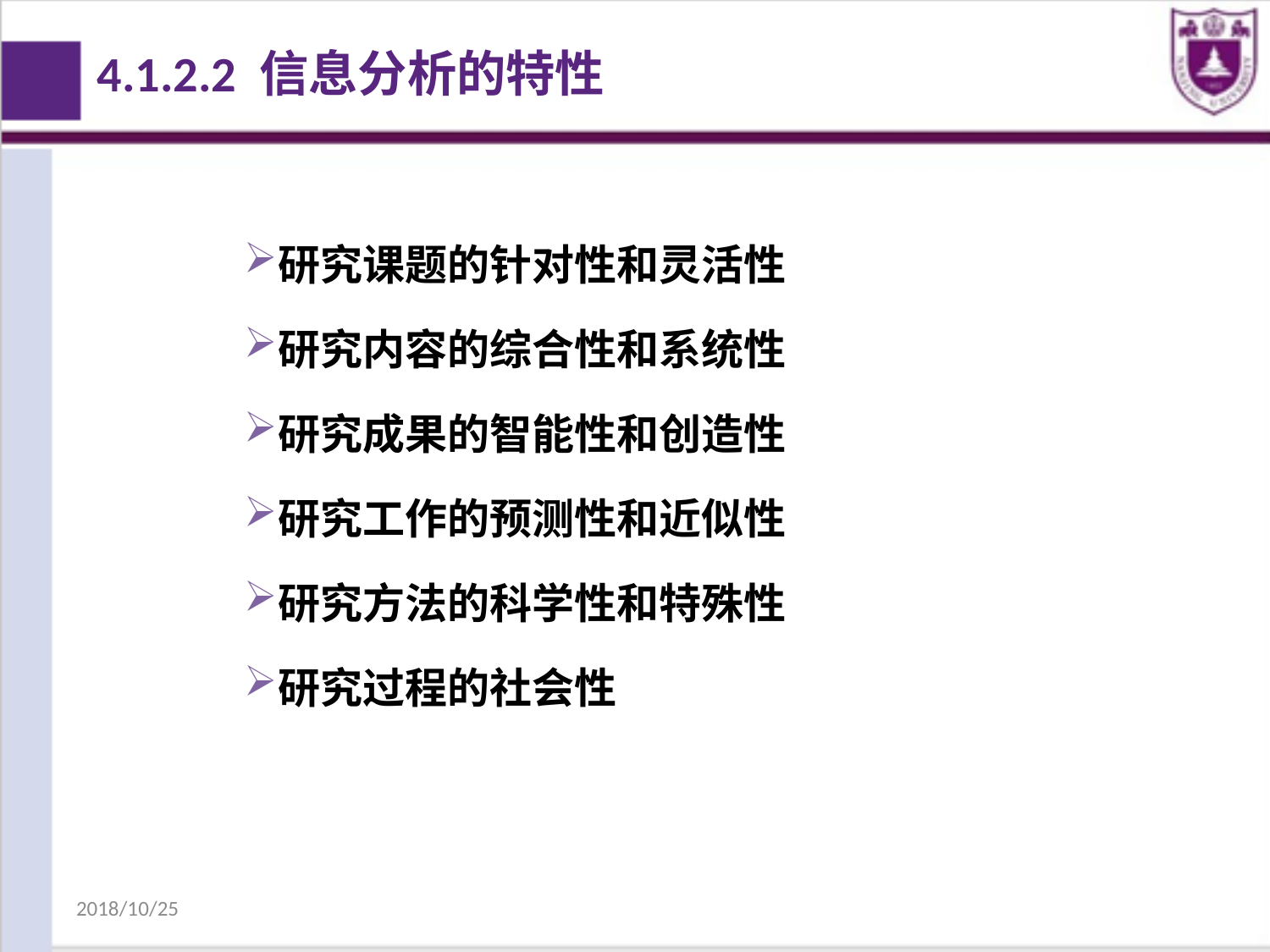

4.1.2.2 信息分析的特性
研究课题的针对性和灵活性
研究内容的综合性和系统性
研究成果的智能性和创造性
研究工作的预测性和近似性
研究方法的科学性和特殊性
研究过程的社会性
2018/10/25